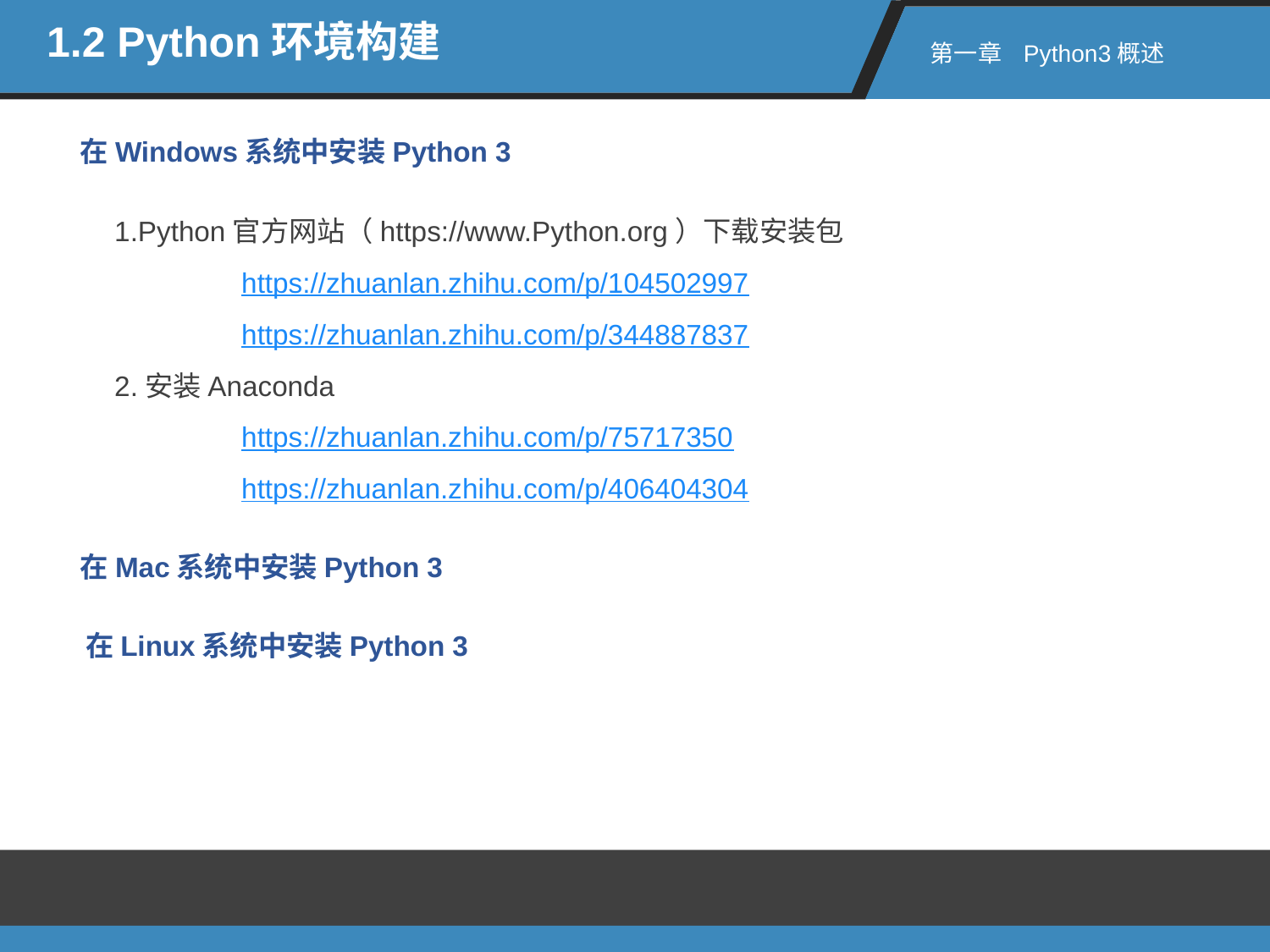

1.2 Python环境构建

第一章   Python3概述
 在Windows系统中安装Python 3
1.Python官方网站（https://www.Python.org）下载安装包
	https://zhuanlan.zhihu.com/p/104502997
	https://zhuanlan.zhihu.com/p/344887837
2.安装Anaconda
	https://zhuanlan.zhihu.com/p/75717350
	https://zhuanlan.zhihu.com/p/406404304
 在Mac系统中安装Python 3
 在Linux系统中安装Python 3